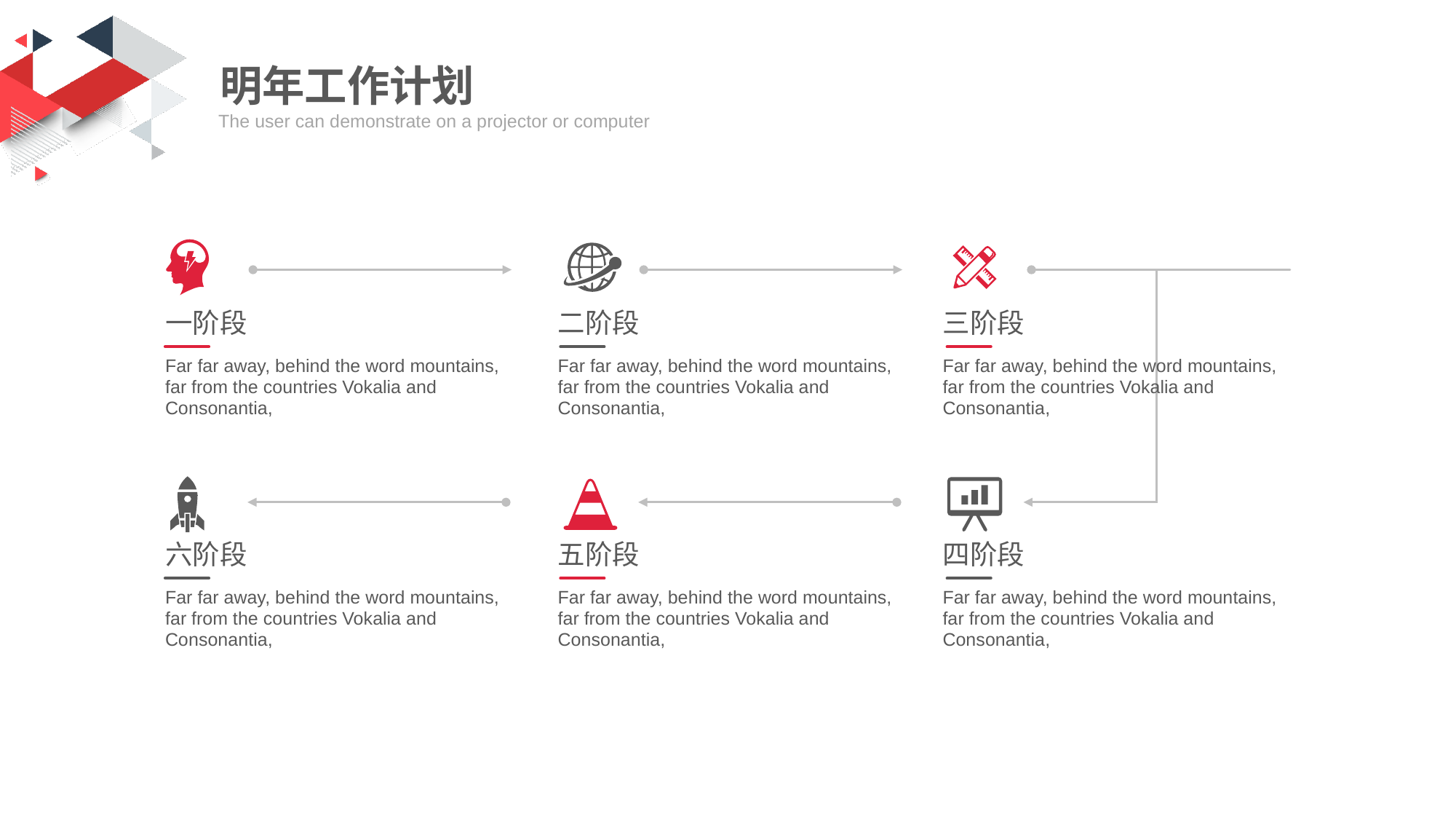

明年工作计划
The user can demonstrate on a projector or computer

一阶段
Far far away, behind the word mountains, far from the countries Vokalia and Consonantia,
二阶段
Far far away, behind the word mountains, far from the countries Vokalia and Consonantia,
三阶段
Far far away, behind the word mountains, far from the countries Vokalia and Consonantia,
六阶段
Far far away, behind the word mountains, far from the countries Vokalia and Consonantia,
五阶段
Far far away, behind the word mountains, far from the countries Vokalia and Consonantia,
四阶段
Far far away, behind the word mountains, far from the countries Vokalia and Consonantia,